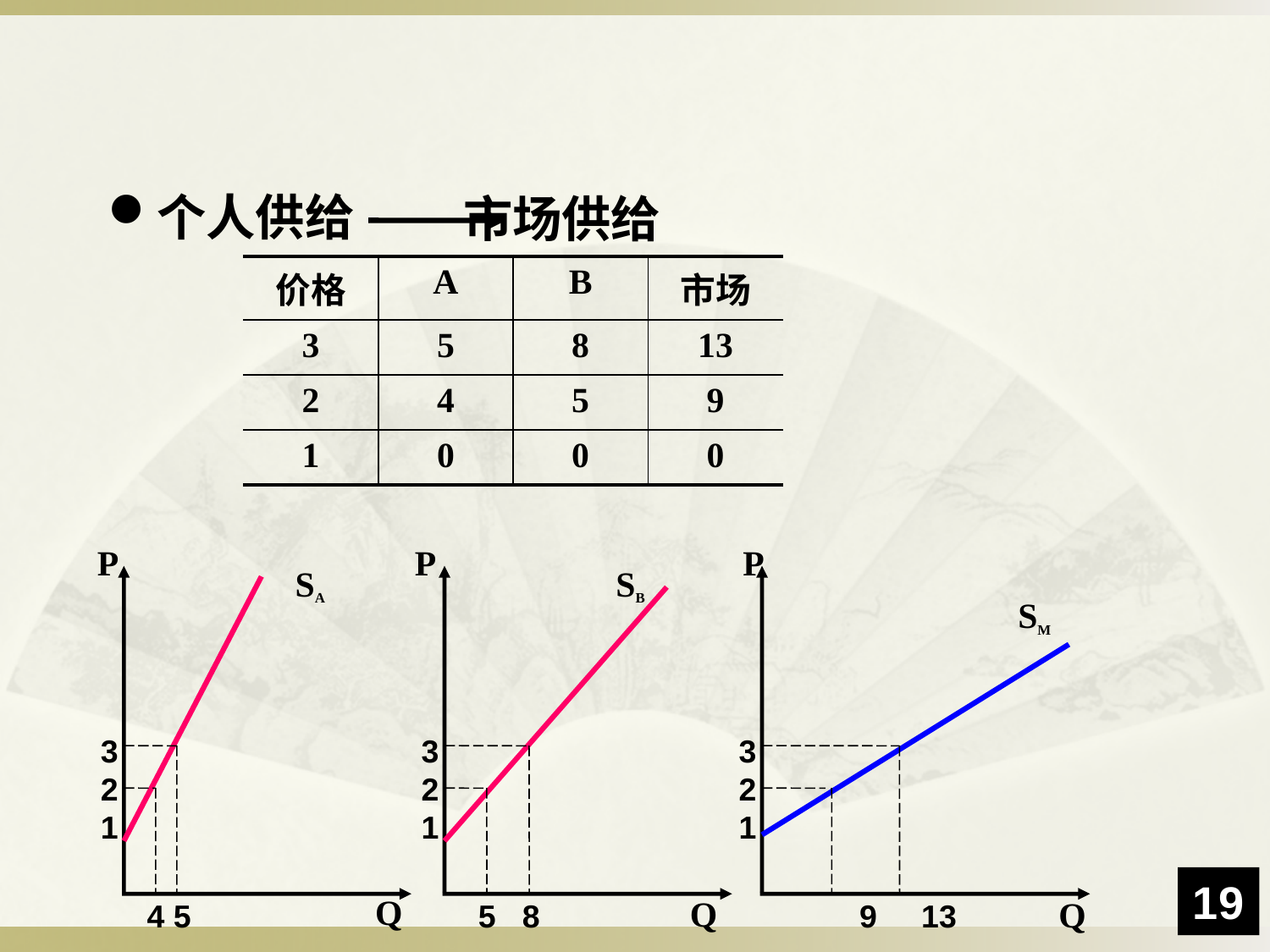

个人供给
市场供给

| 价格 | A | B | 市场 |
| --- | --- | --- | --- |
| 3 | 5 | 8 | 13 |
| 2 | 4 | 5 | 9 |
| 1 | 0 | 0 | 0 |
P
P
P
SA
SB

SM

3
2
1
3
2
1
3
2
1

Q
Q
Q

4 5
5   8
      9     13
19